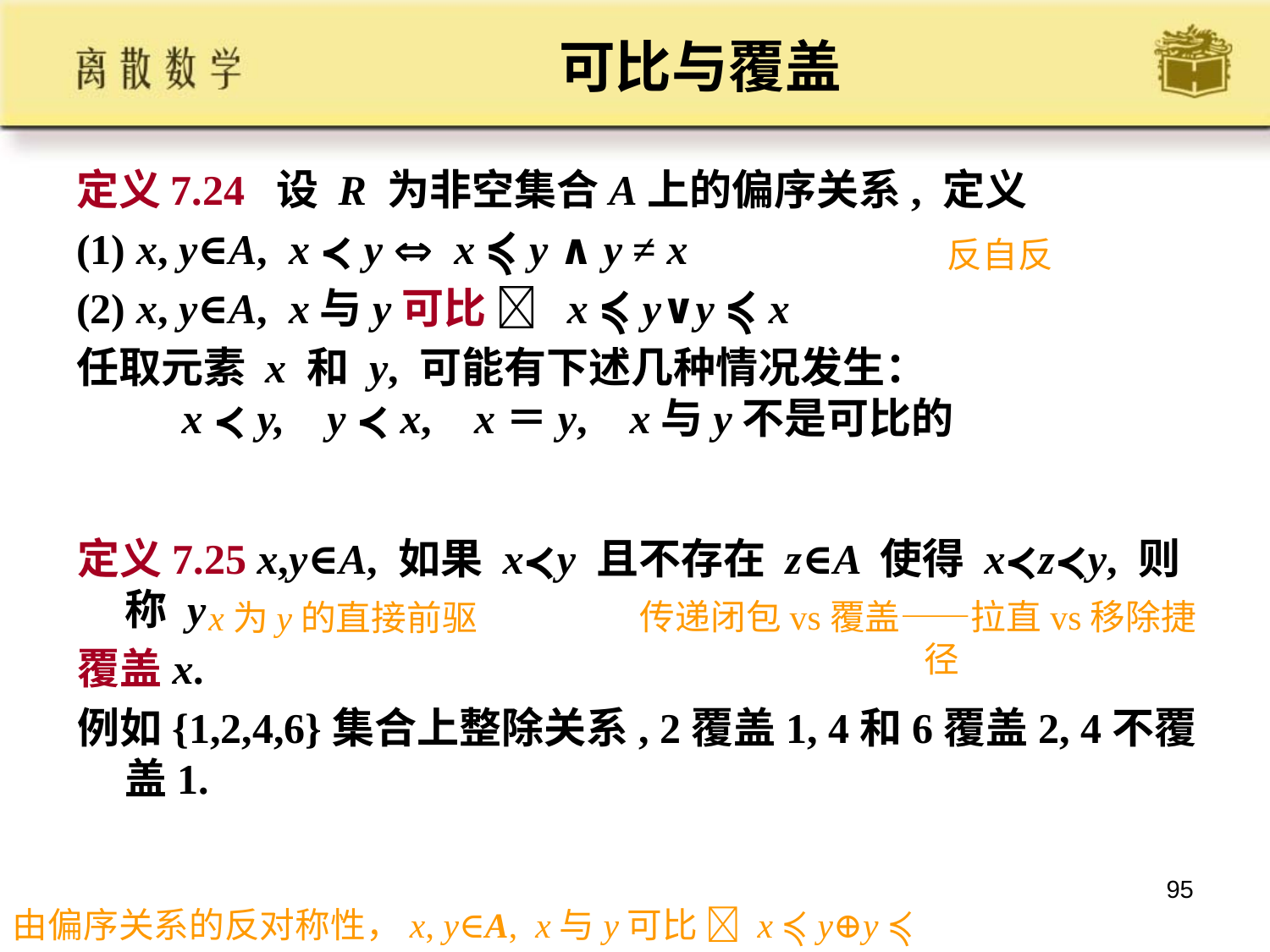

# 可比与覆盖
定义7.24  设 R 为非空集合A上的偏序关系, 定义
(1) x, y∈A,  x ≺ y ⇔  x ≼ y ∧ y ≠ x
(2) x, y∈A,  x与y可比 ⇔  x ≼ y∨y ≼ x
任取元素 x 和 y, 可能有下述几种情况发生：
     x ≺ y,    y ≺ x,    x＝y,    x与y不是可比的
反自反
定义7.25 x,y∈A, 如果 x≺y 且不存在 z∈A 使得 x≺z≺y, 则称 y
覆盖x.
例如{1,2,4,6}集合上整除关系, 2覆盖1, 4和6覆盖2, 4不覆盖1.
传递闭包vs覆盖——拉直vs移除捷径
x为y的直接前驱
95
由偏序关系的反对称性，x, y∈A,  x与y可比 ⇔ x ≼ y⊕y ≼ x